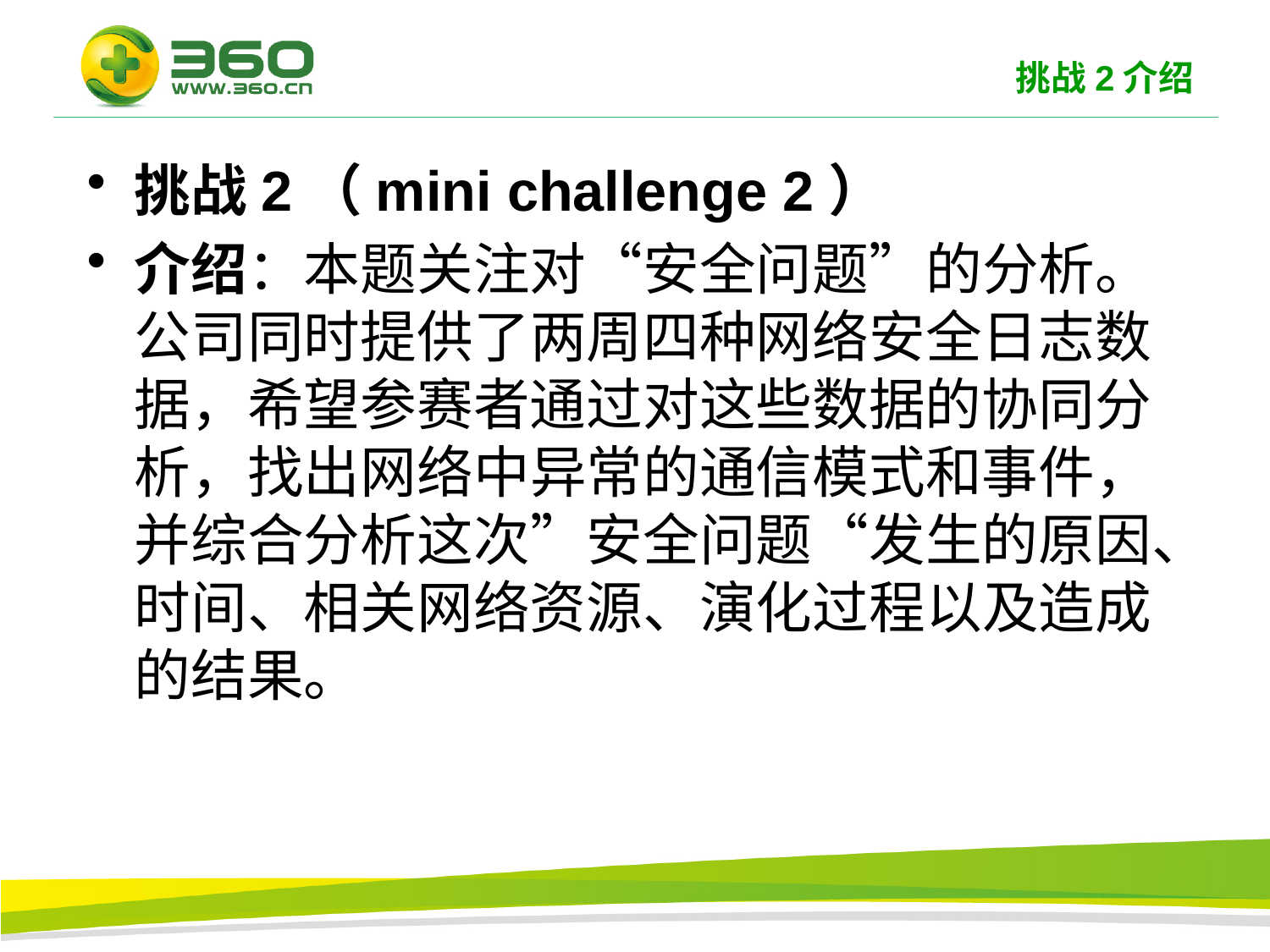

# 挑战2介绍
挑战2（mini challenge 2）
介绍：本题关注对“安全问题”的分析。公司同时提供了两周四种网络安全日志数据，希望参赛者通过对这些数据的协同分析，找出网络中异常的通信模式和事件，并综合分析这次”安全问题“发生的原因、时间、相关网络资源、演化过程以及造成的结果。